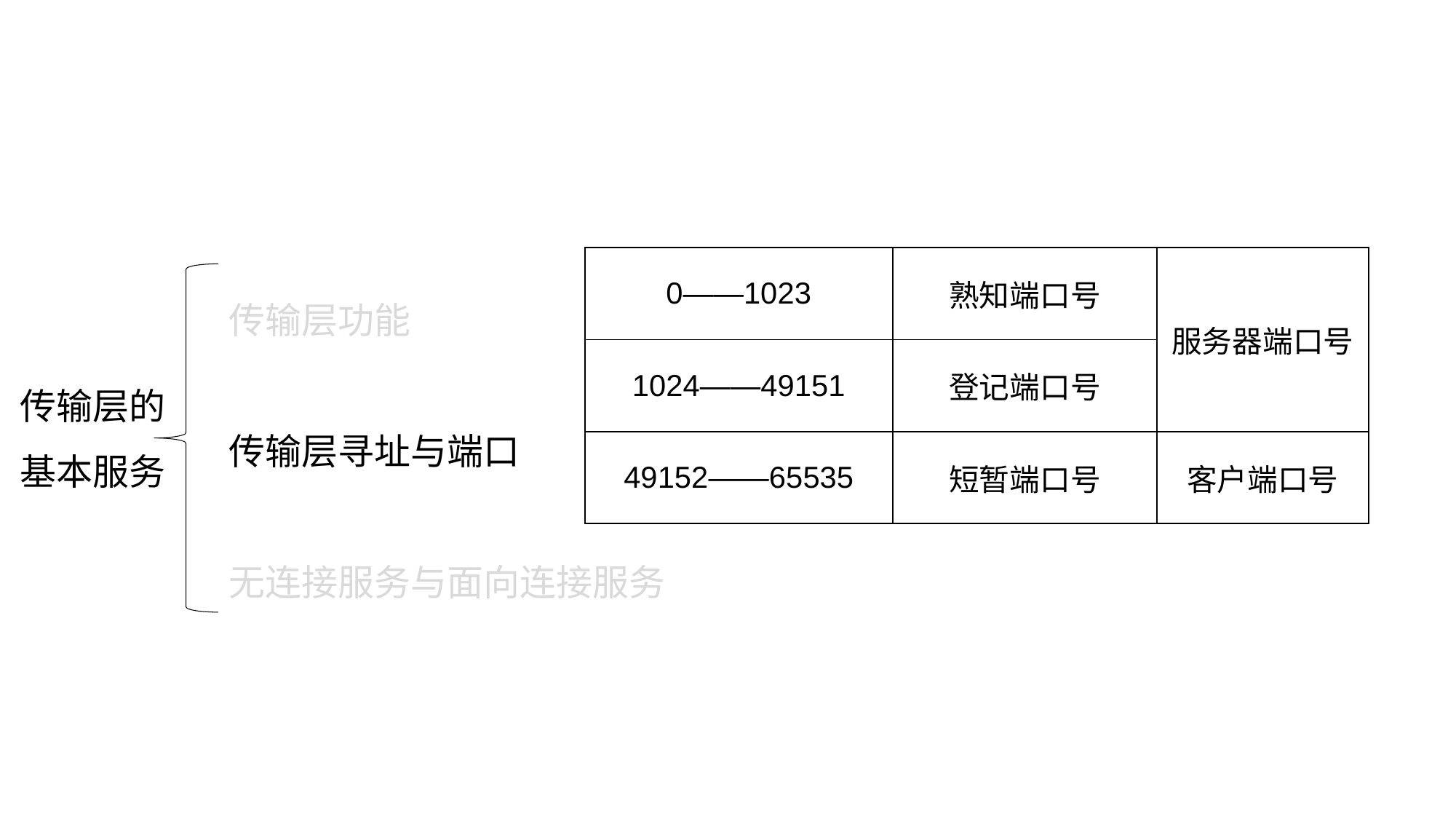

| 0——1023 | 熟知端口号 | 服务器端口号 |
| --- | --- | --- |
| 1024——49151 | 登记端口号 |  |
| 49152——65535 | 短暂端口号 | 客户端口号 |

传输层功能

传输层寻址与端口

无连接服务与面向连接服务
传输层的
基本服务